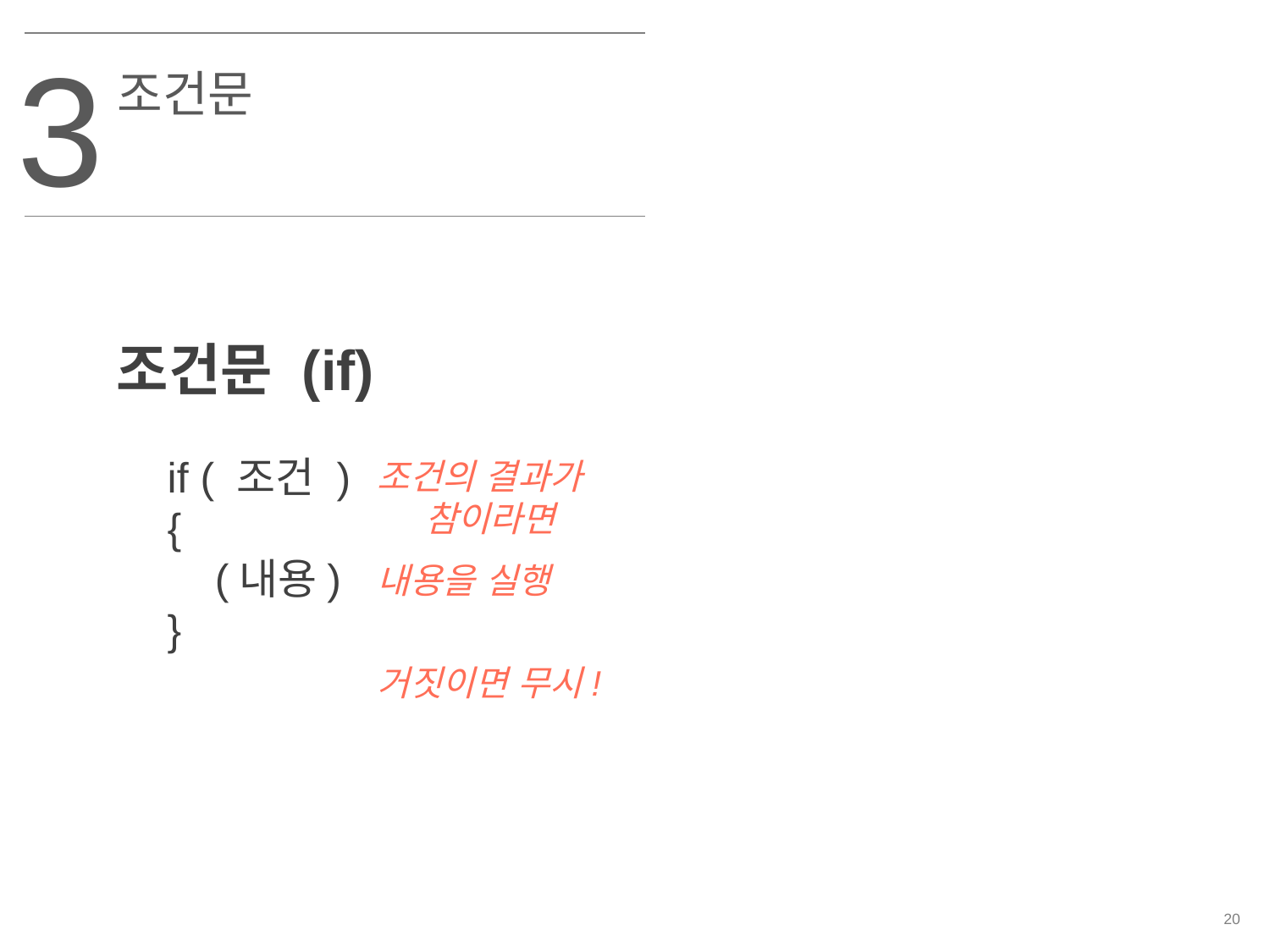

3
조건문
조건문 (if)
if ( 조건 )
{
    (내용)
}
조건의 결과가 참이라면
내용을 실행
거짓이면 무시!